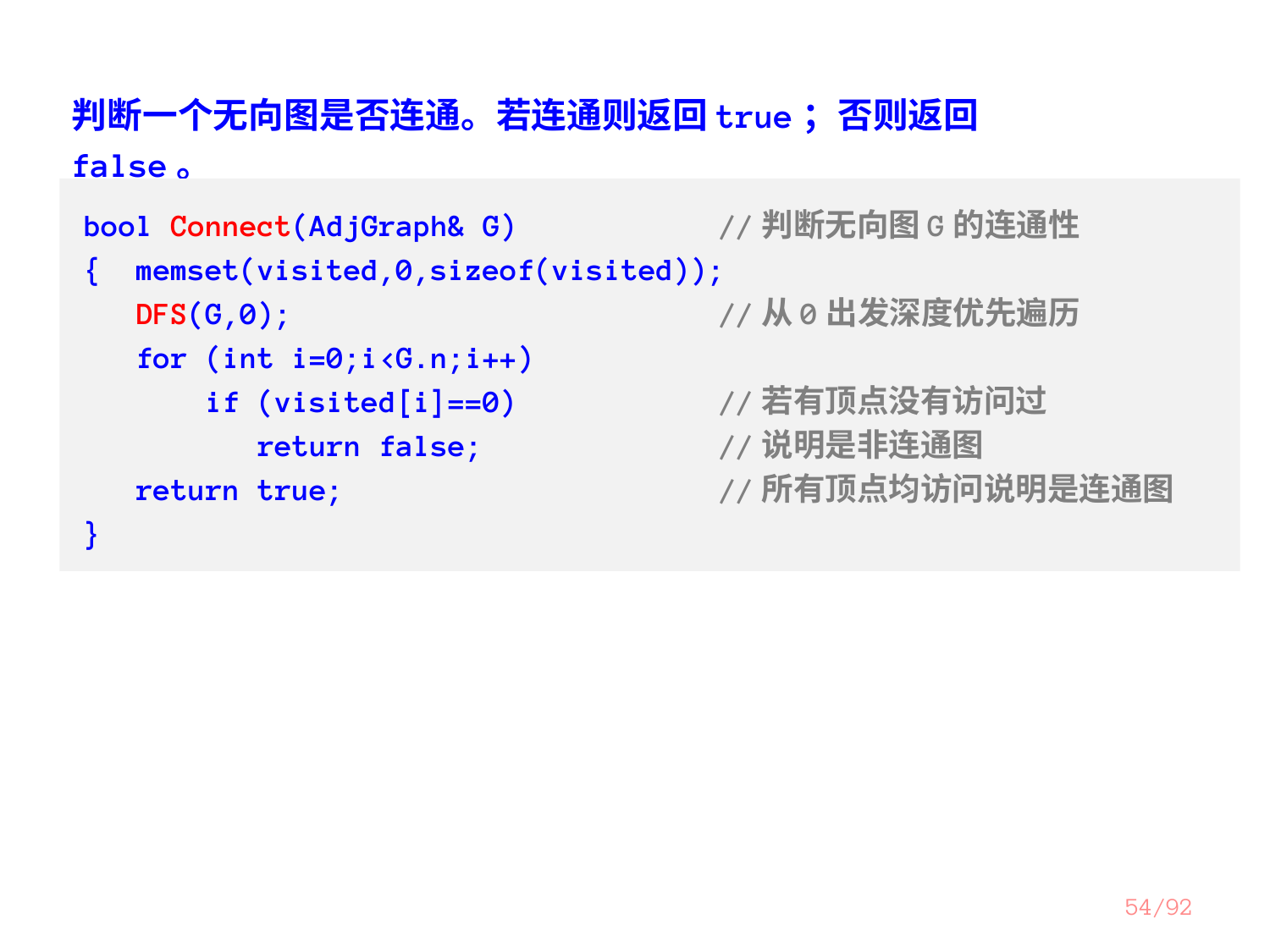

判断一个无向图是否连通。若连通则返回true；否则返回false。
bool Connect(AdjGraph& G)		//判断无向图G的连通性
{  memset(visited,0,sizeof(visited));
   DFS(G,0);				//从0出发深度优先遍历
   for (int i=0;i<G.n;i++)
       if (visited[i]==0)		//若有顶点没有访问过
          return false;		//说明是非连通图
   return true;			//所有顶点均访问说明是连通图
}
54/92